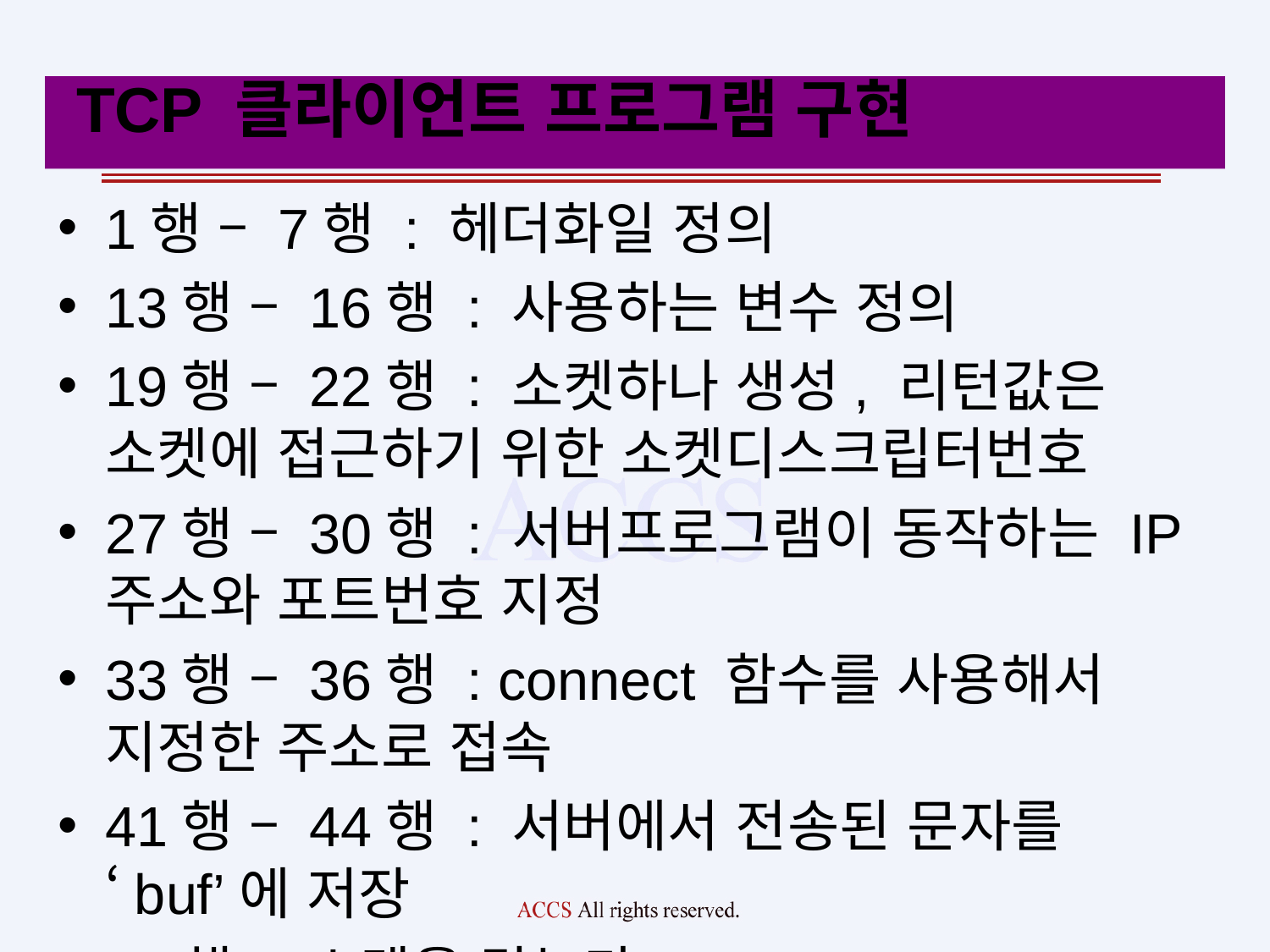

# TCP 클라이언트 프로그램 구현

1행 – 7행 : 헤더화일 정의
13행 – 16행 : 사용하는 변수 정의
19행 – 22행 : 소켓하나 생성, 리턴값은 소켓에 접근하기 위한 소켓디스크립터번호
27행 – 30행 : 서버프로그램이 동작하는 IP 주소와 포트번호 지정
33행 – 36행 : connect 함수를 사용해서 지정한 주소로 접속
41행 – 44행 : 서버에서 전송된 문자를 ‘buf’에 저장
46행 : 소켓을 닫는다
49행: 문자를 화면에 출력